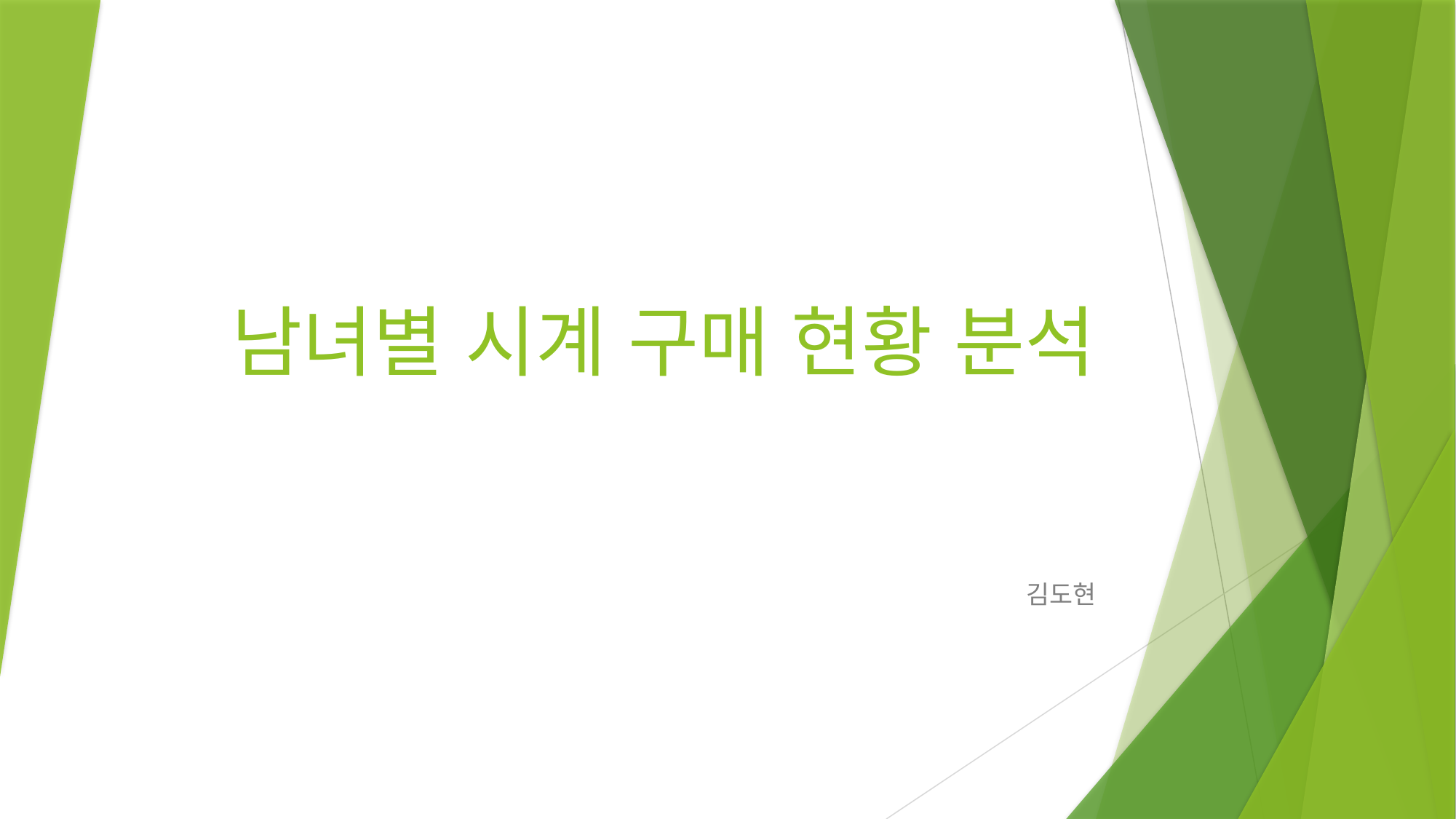

# 남녀별 시계 구매 현황 분석

김도현